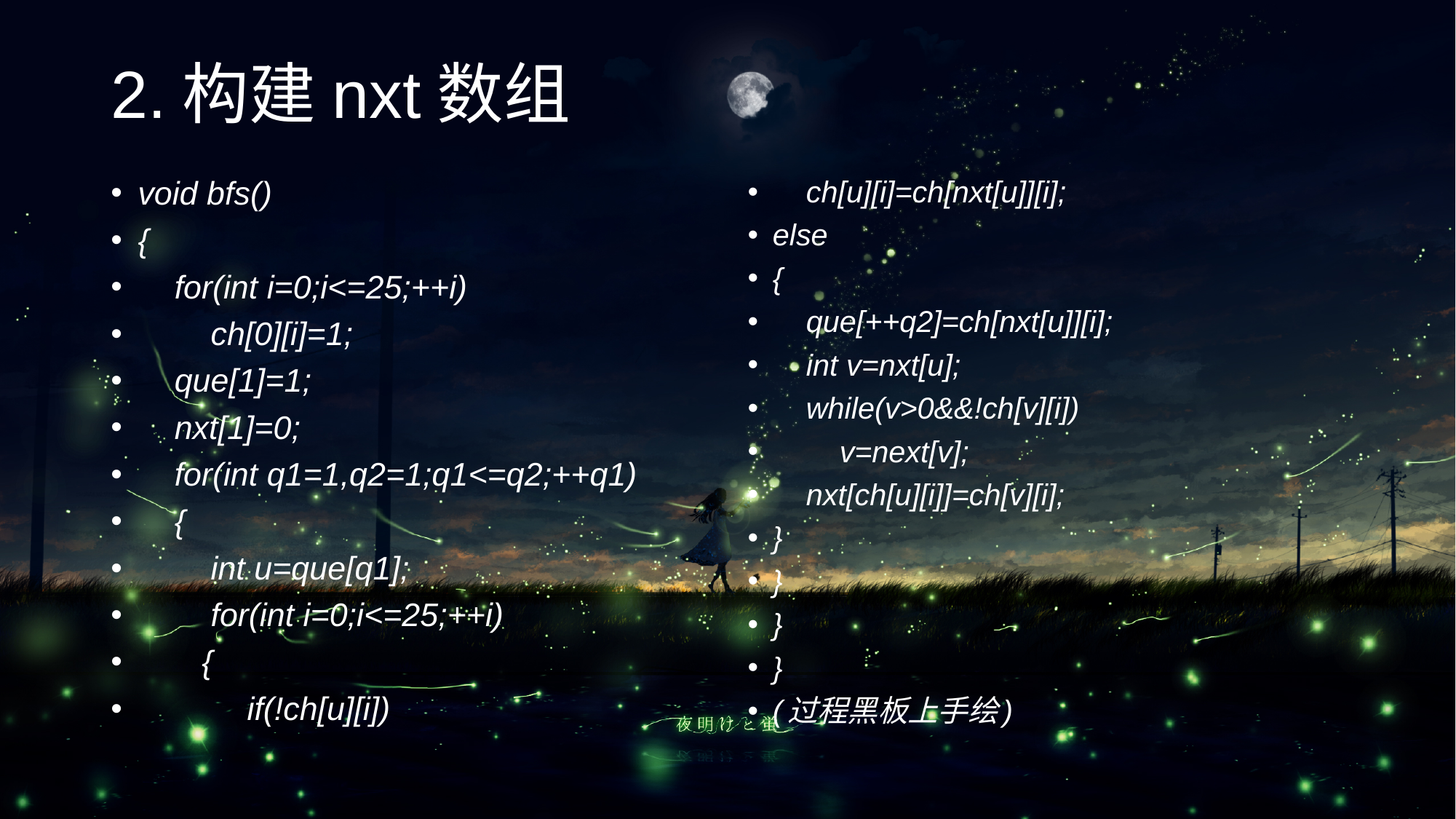

# 2.构建nxt数组
void bfs()
{
    for(int i=0;i<=25;++i)
        ch[0][i]=1;
    que[1]=1;
    nxt[1]=0;
    for(int q1=1,q2=1;q1<=q2;++q1)
    {
        int u=que[q1];
        for(int i=0;i<=25;++i)
       {
            if(!ch[u][i])

    ch[u][i]=ch[nxt[u]][i];
else
{
    que[++q2]=ch[nxt[u]][i];
    int v=nxt[u];
    while(v>0&&!ch[v][i])
        v=next[v];
    nxt[ch[u][i]]=ch[v][i];
}
}
}
}
(过程黑板上手绘)